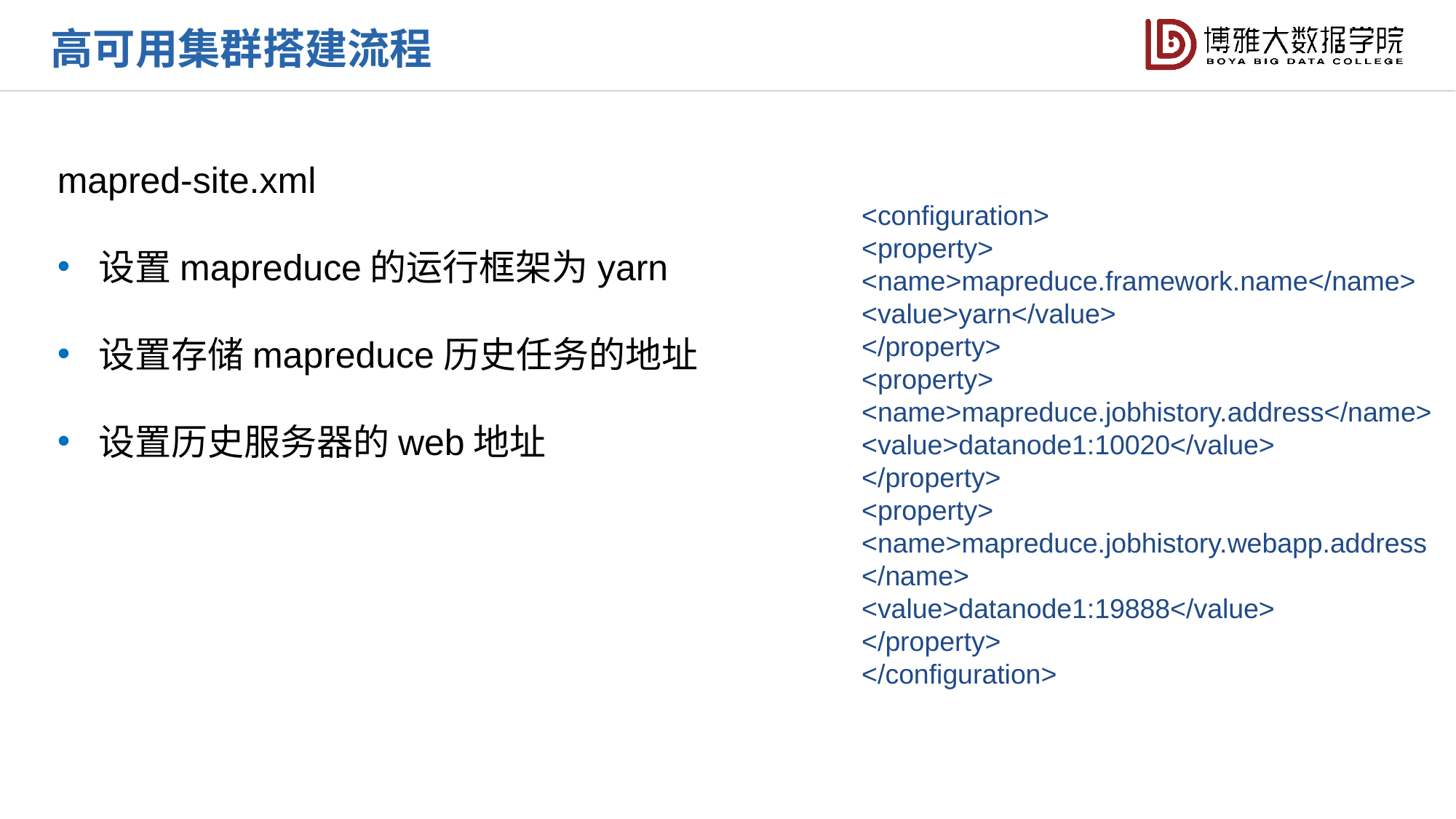

高可用集群搭建流程
mapred-site.xml

设置mapreduce的运行框架为yarn

设置存储mapreduce历史任务的地址

设置历史服务器的web地址

<configuration>
<property>
<name>mapreduce.framework.name</name>
<value>yarn</value>
</property>
<property>
<name>mapreduce.jobhistory.address</name>
<value>datanode1:10020</value>
</property>
<property>
<name>mapreduce.jobhistory.webapp.address</name>
<value>datanode1:19888</value>
</property>
</configuration>